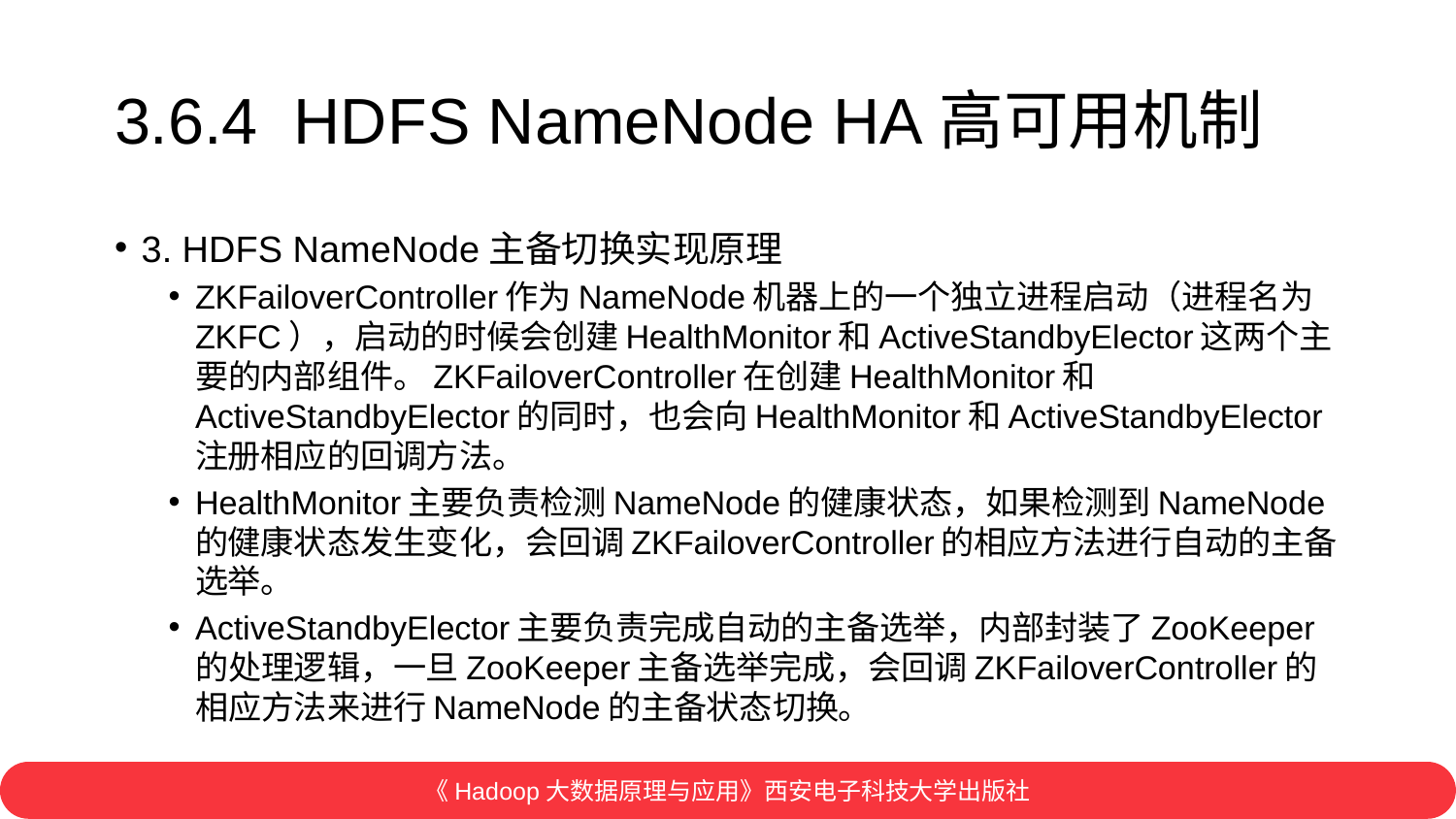

# 3.6.4  HDFS NameNode HA高可用机制
3. HDFS NameNode主备切换实现原理
ZKFailoverController作为NameNode机器上的一个独立进程启动（进程名为ZKFC），启动的时候会创建HealthMonitor和ActiveStandbyElector这两个主要的内部组件。ZKFailoverController在创建HealthMonitor和ActiveStandbyElector的同时，也会向HealthMonitor和ActiveStandbyElector注册相应的回调方法。
HealthMonitor主要负责检测NameNode的健康状态，如果检测到NameNode的健康状态发生变化，会回调ZKFailoverController的相应方法进行自动的主备选举。
ActiveStandbyElector主要负责完成自动的主备选举，内部封装了ZooKeeper的处理逻辑，一旦ZooKeeper主备选举完成，会回调ZKFailoverController的相应方法来进行NameNode的主备状态切换。